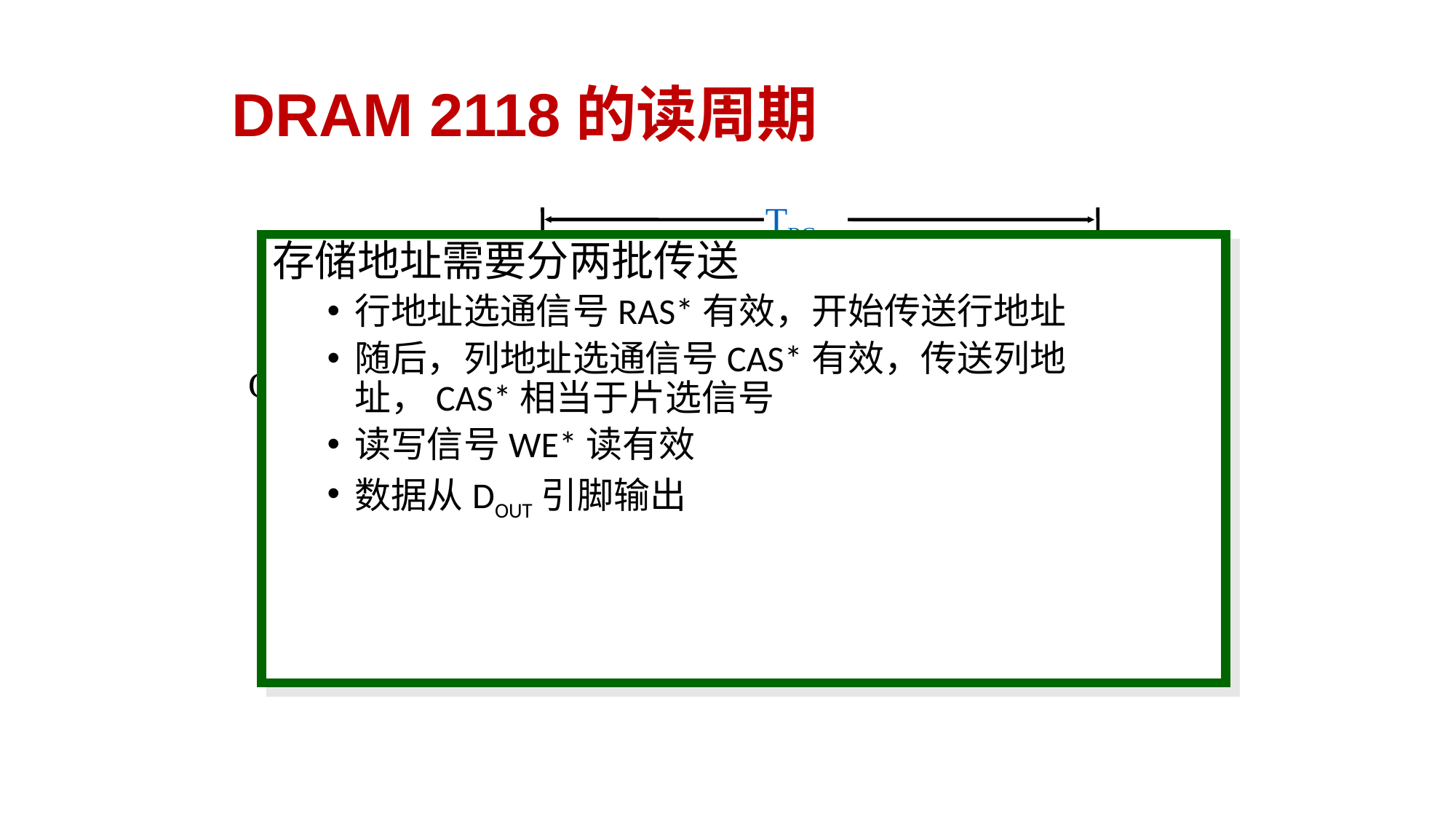

# DRAM 2118的读周期
TRC

TRAS

RAS

TRCD
TCAS

CAS

TASR
TRAH

TCAH

地址
行地址
列地址
TASC

DOUT

TCAC

WE

TRAC

存储地址需要分两批传送
行地址选通信号RAS*有效，开始传送行地址
随后，列地址选通信号CAS*有效，传送列地址，CAS*相当于片选信号
读写信号WE*读有效
数据从DOUT引脚输出